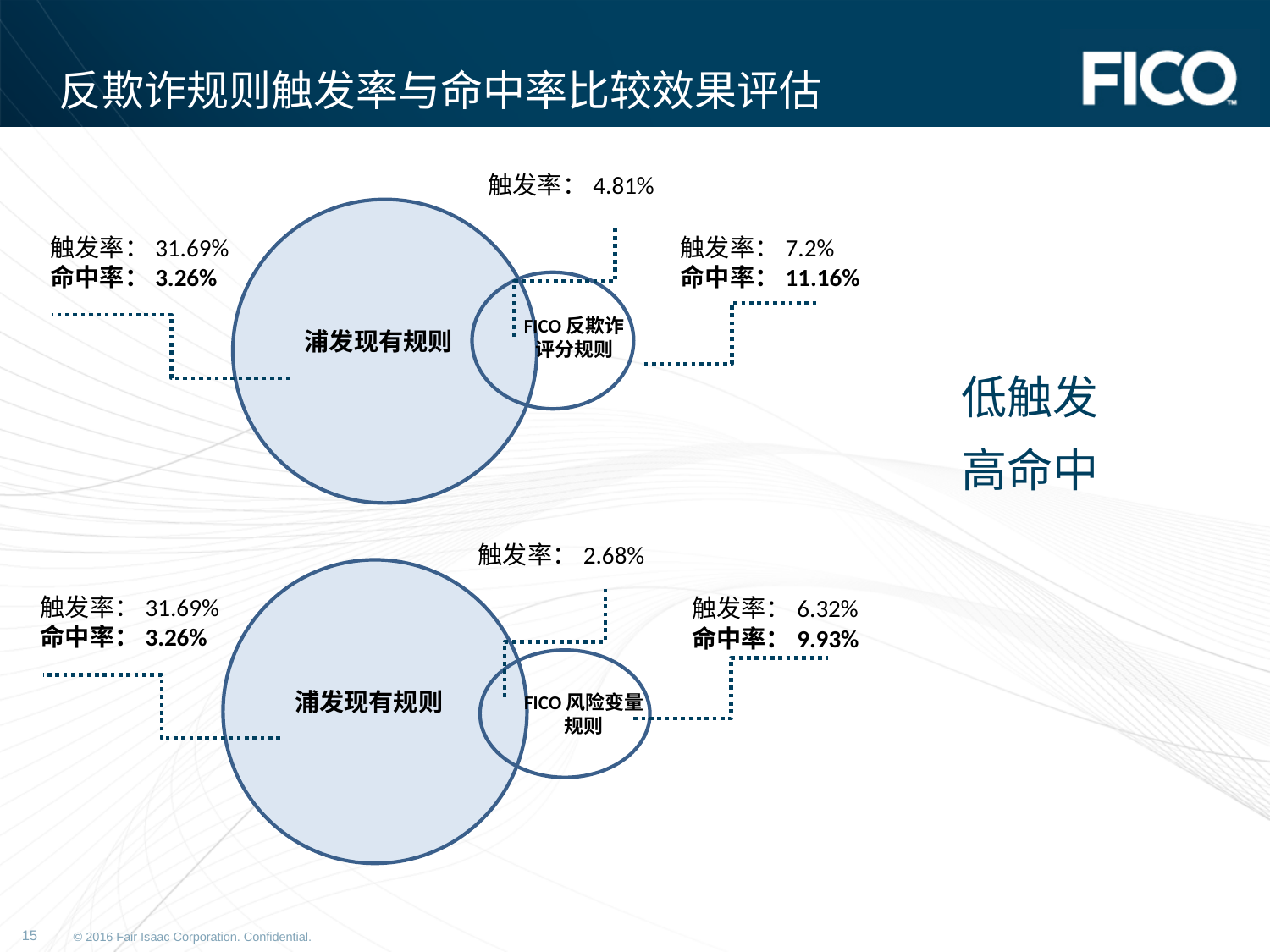

# 反欺诈规则触发率与命中率比较效果评估
触发率：4.81%

触发率：31.69%
命中率：3.26%
触发率：7.2%
命中率：11.16%

FICO反欺诈评分规则
浦发现有规则
低触发
高命中
触发率：2.68%

触发率：31.69%
命中率：3.26%
触发率：6.32%
命中率：9.93%

浦发现有规则
FICO风险变量规则